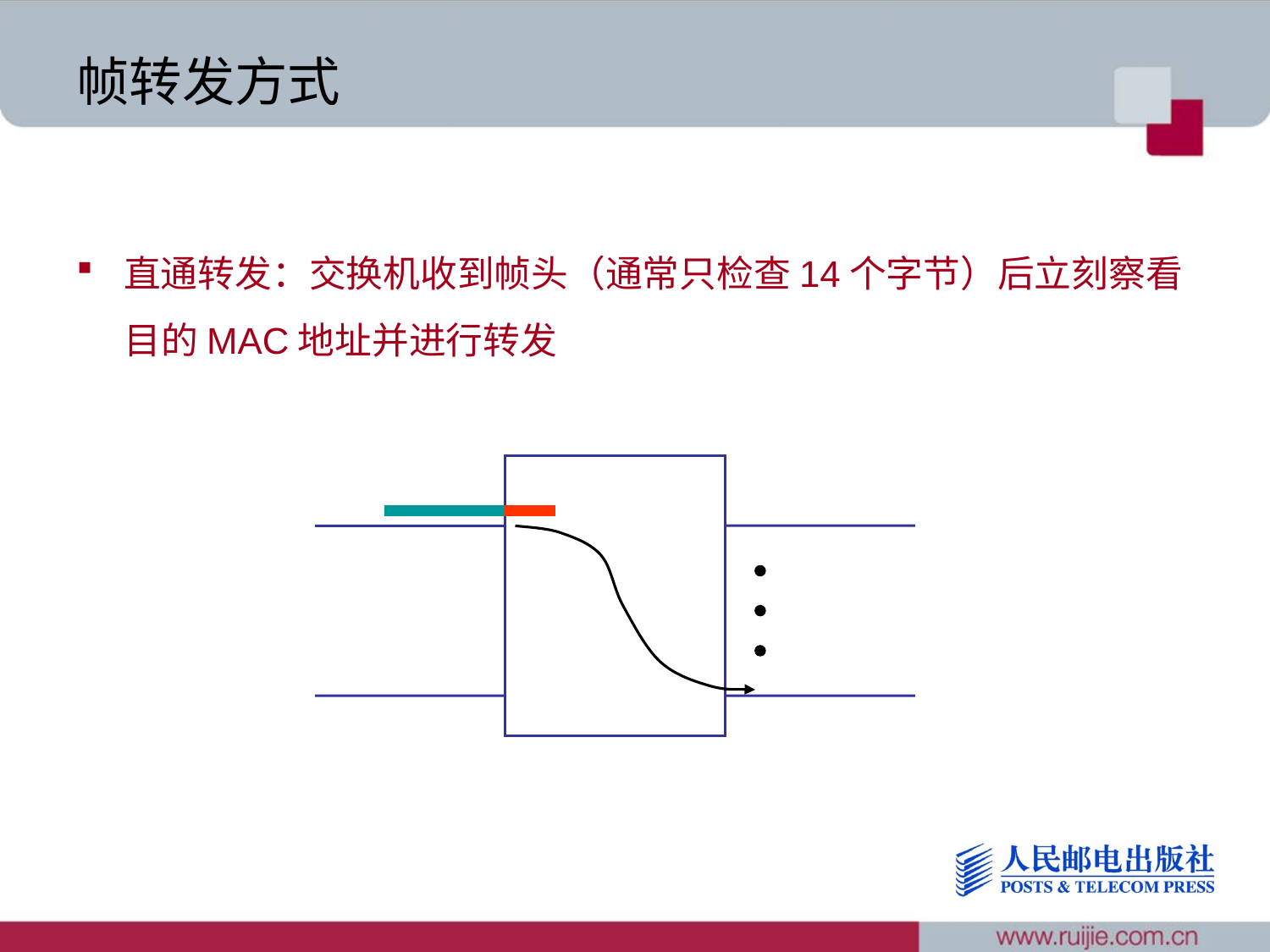

# 帧转发方式
直通转发：交换机收到帧头（通常只检查14个字节）后立刻察看目的MAC地址并进行转发